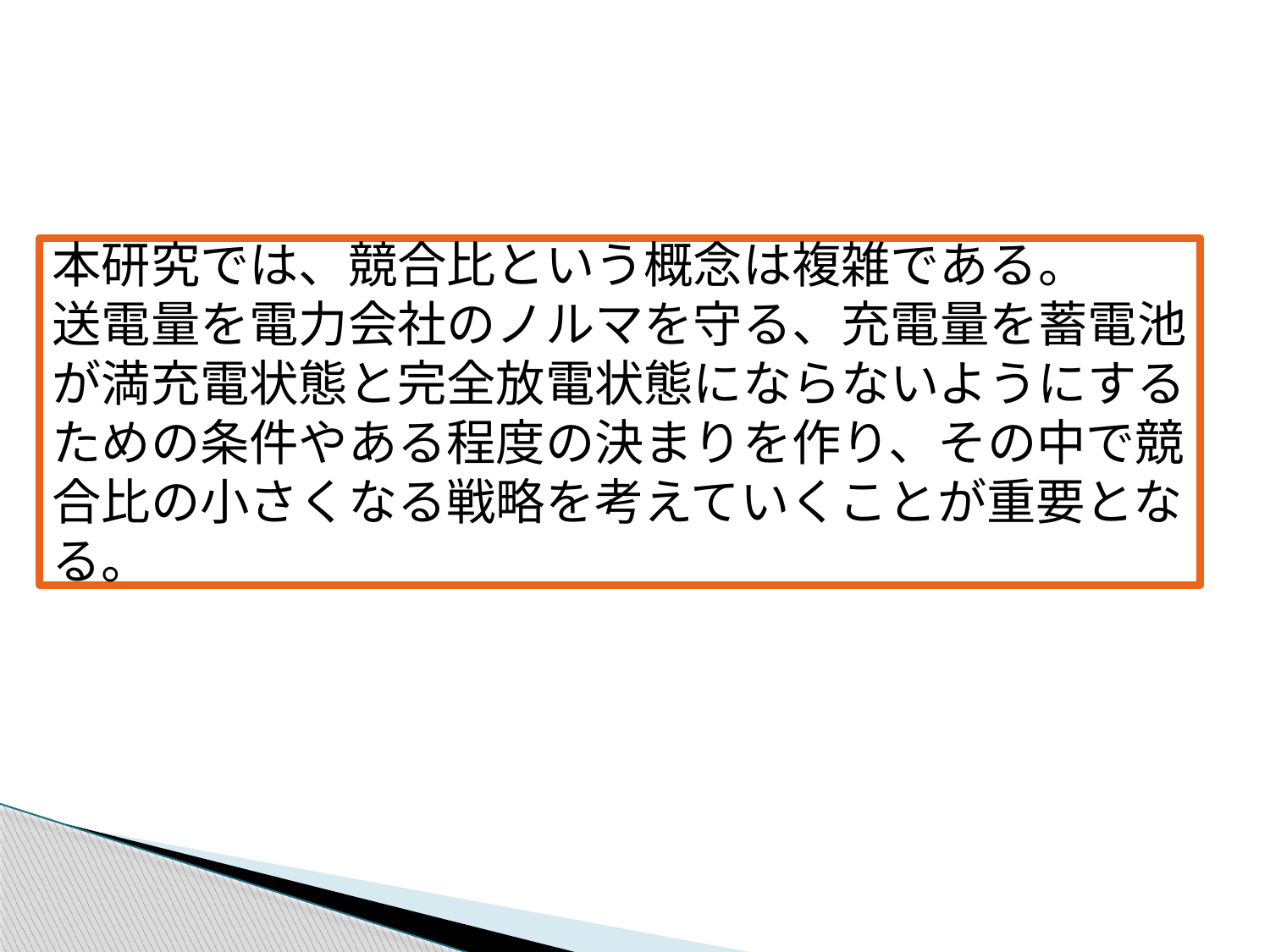

本研究では、競合比という概念は複雑である。
送電量を電力会社のノルマを守る、充電量を蓄電池が満充電状態と完全放電状態にならないようにするための条件やある程度の決まりを作り、その中で競合比の小さくなる戦略を考えていくことが重要となる。